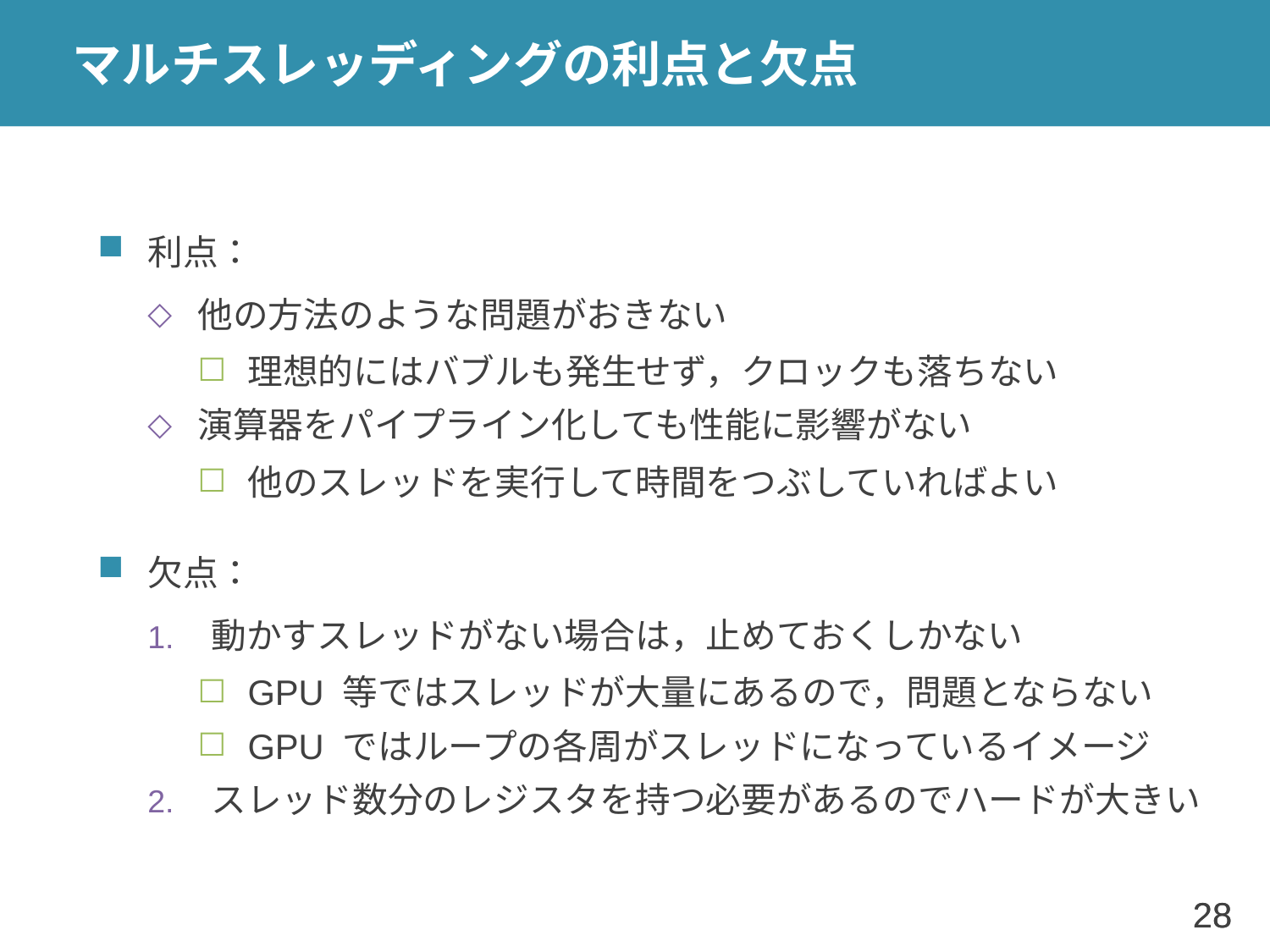

# マルチスレッディングの利点と欠点

利点：
他の方法のような問題がおきない
理想的にはバブルも発生せず，クロックも落ちない
演算器をパイプライン化しても性能に影響がない
他のスレッドを実行して時間をつぶしていればよい
欠点：
動かすスレッドがない場合は，止めておくしかない
GPU 等ではスレッドが大量にあるので，問題とならない
GPU ではループの各周がスレッドになっているイメージ
スレッド数分のレジスタを持つ必要があるのでハードが大きい